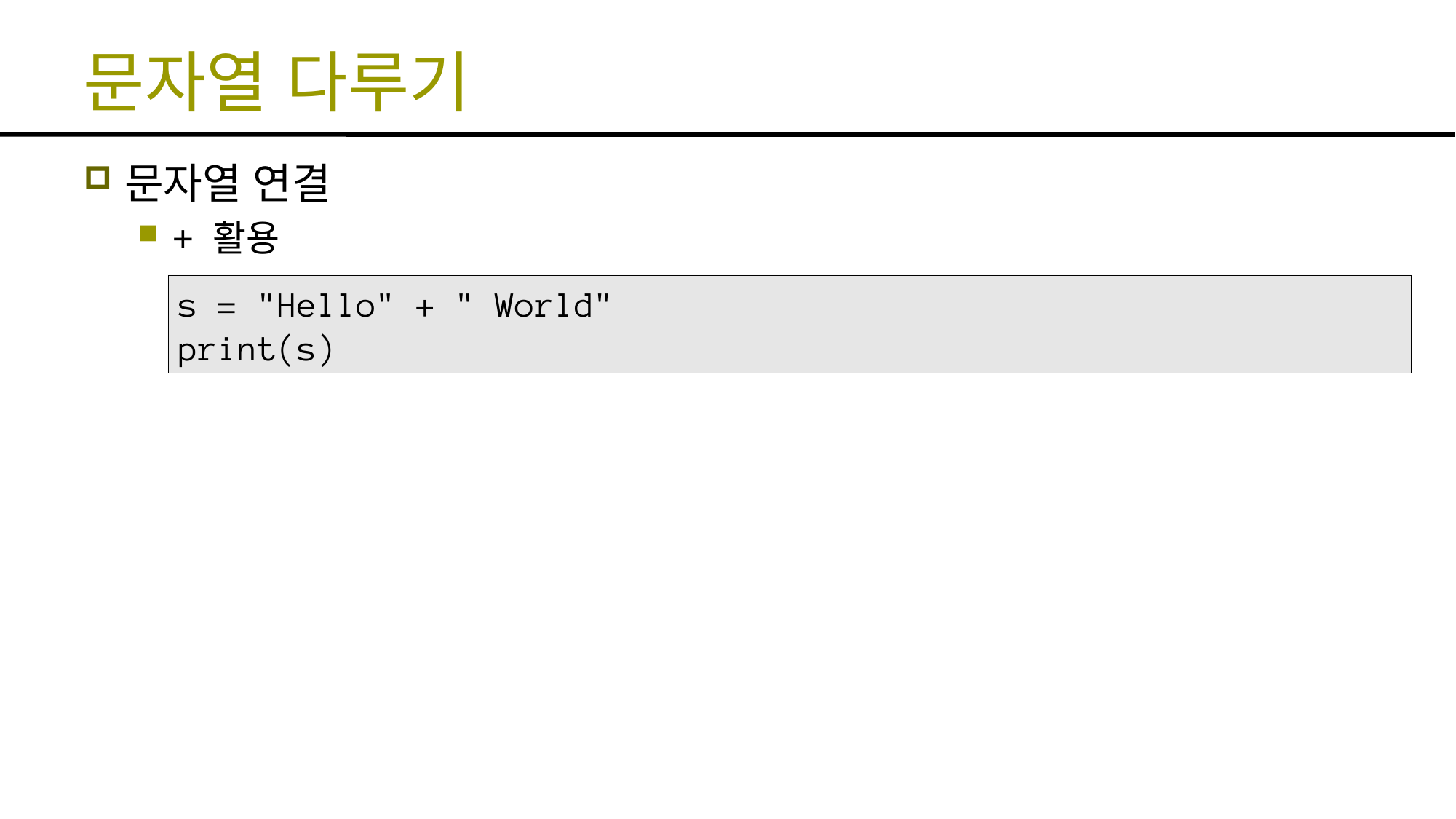

# 문자열 다루기
문자열 연결
+ 활용

s = "Hello" + " World"
print(s)